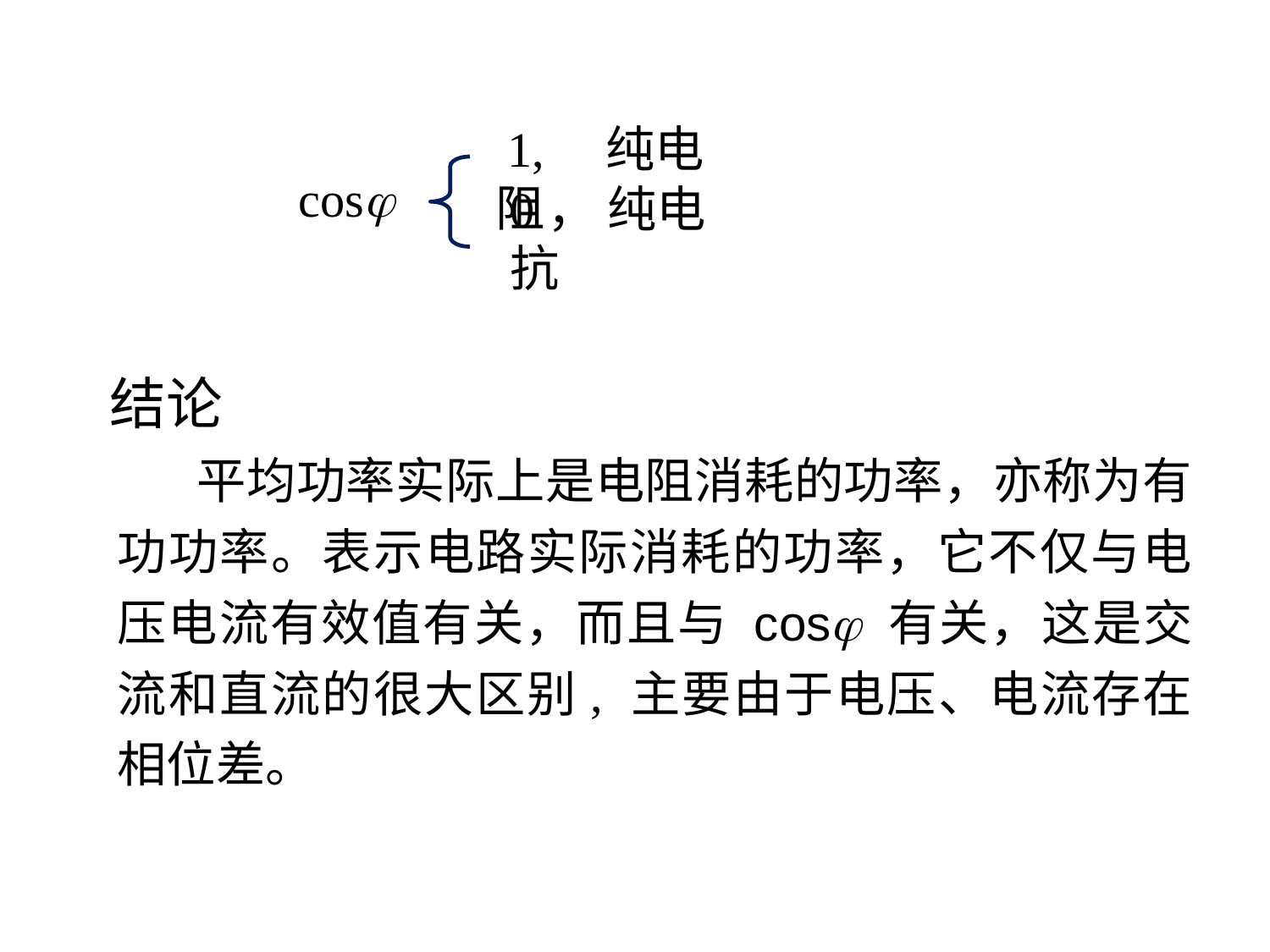

1,    纯电阻

cosϕ
0， 纯电抗
结论
平均功率实际上是电阻消耗的功率，亦称为有功功率。表示电路实际消耗的功率，它不仅与电压电流有效值有关，而且与 cosϕ 有关，这是交流和直流的很大区别, 主要由于电压、电流存在相位差。